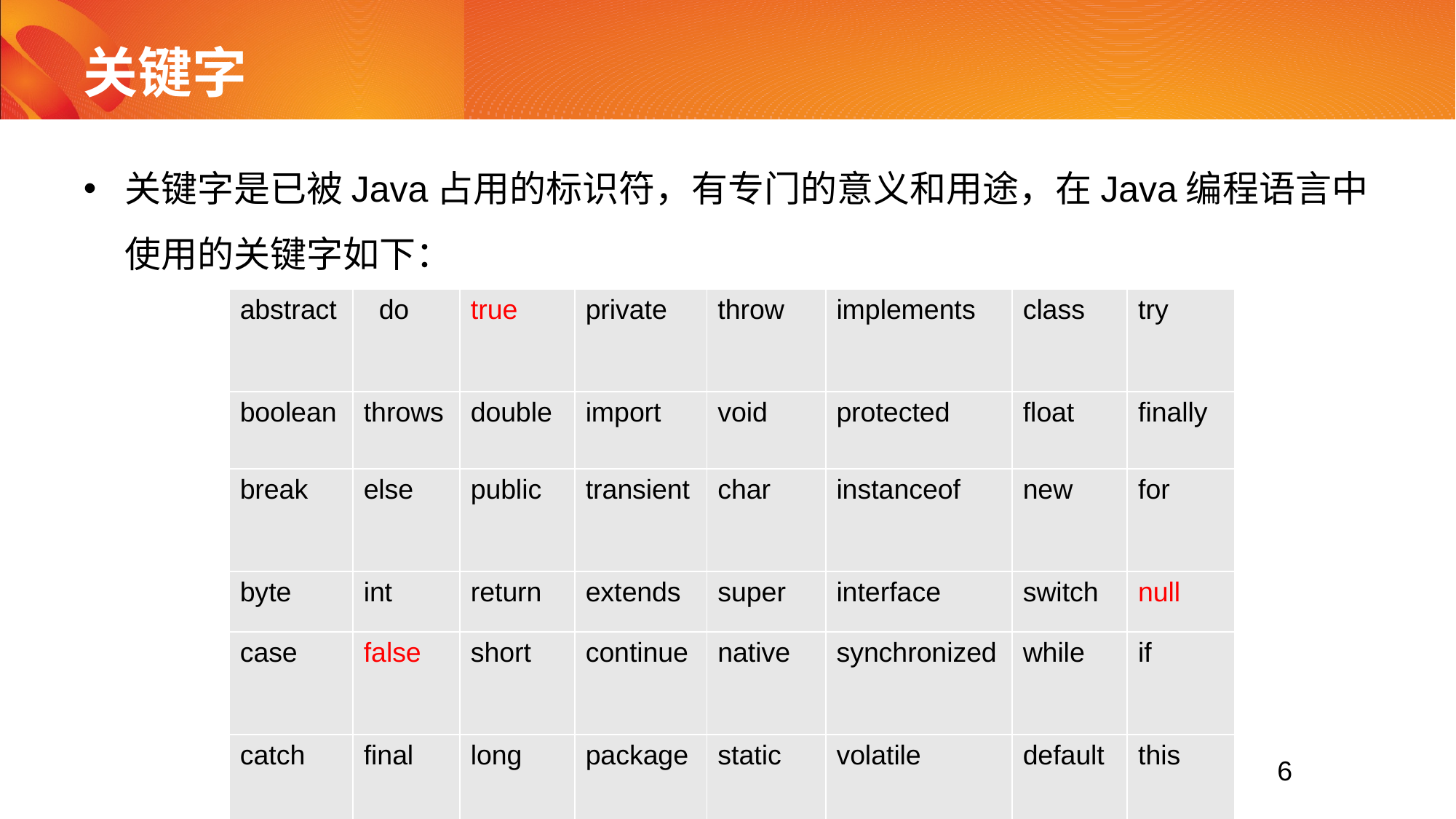

# 关键字
关键字是已被Java占用的标识符，有专门的意义和用途，在Java编程语言中使用的关键字如下：
| abstract | do | true | private | throw | implements | class | try |
| --- | --- | --- | --- | --- | --- | --- | --- |
| boolean | throws | double | import | void | protected | float | finally |
| break | else | public | transient | char | instanceof | new | for |
| byte | int | return | extends | super | interface | switch | null |
| case | false | short | continue | native | synchronized | while | if |
| catch | final | long | package | static | volatile | default | this |